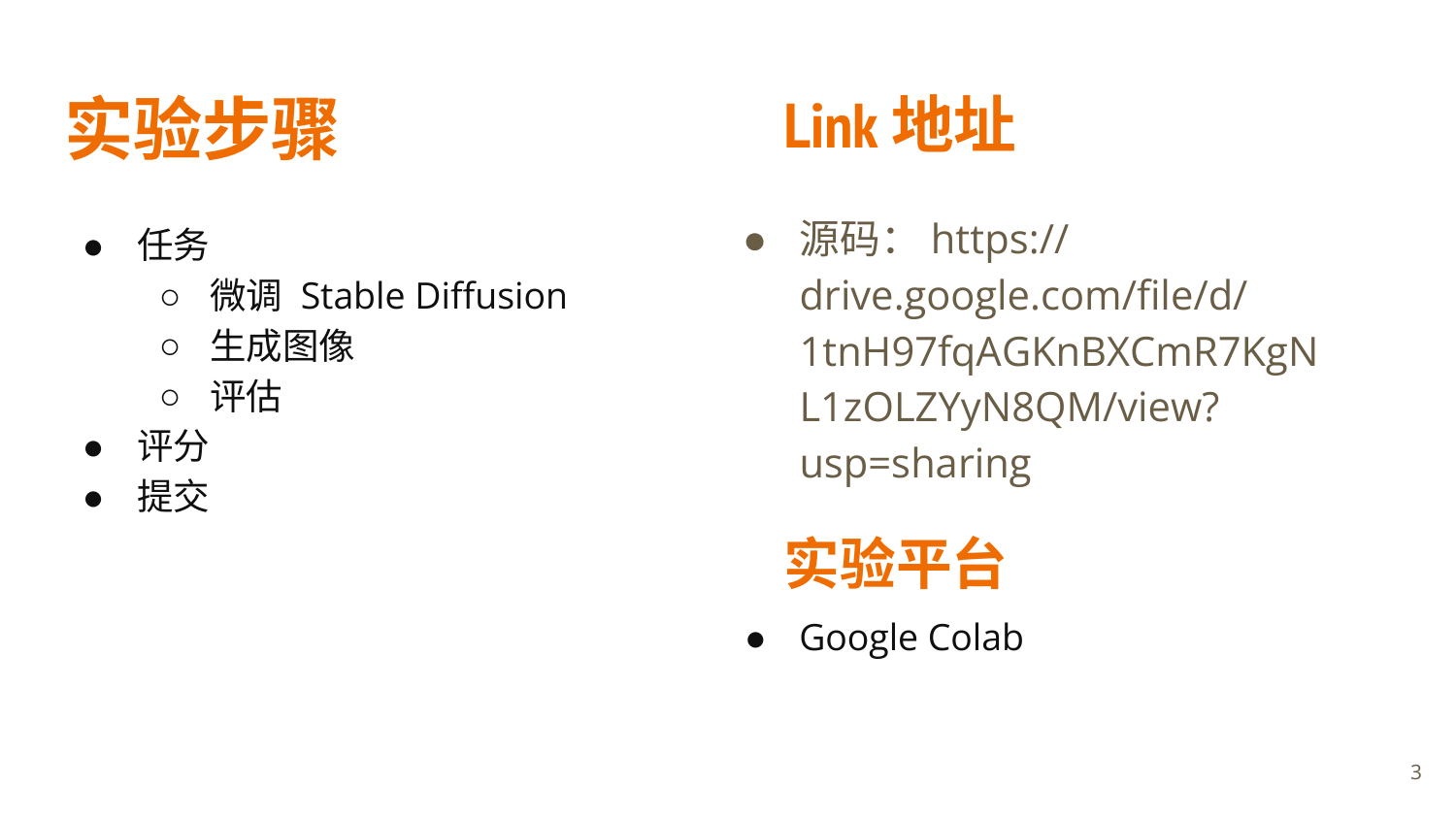

# 实验步骤
Link地址
源码：https://drive.google.com/file/d/1tnH97fqAGKnBXCmR7KgNL1zOLZYyN8QM/view?usp=sharing
任务
微调 Stable Diffusion
生成图像
评估
评分
提交
实验平台
Google Colab
3